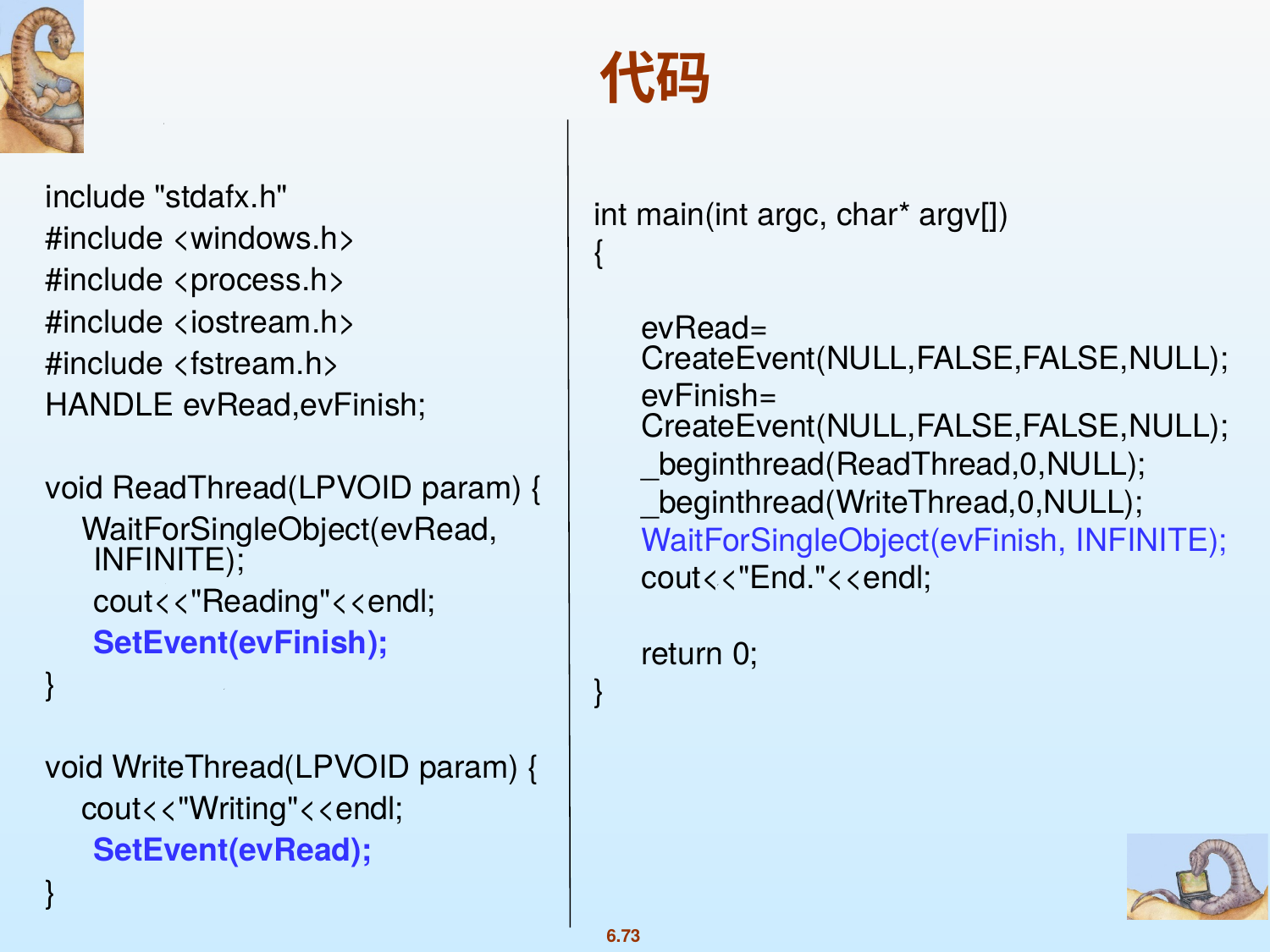

代码
include "stdafx.h"
#include <windows.h>
#include <process.h>
#include <iostream.h>
#include <fstream.h>
HANDLE evRead,evFinish;

void ReadThread(LPVOID param) {
    WaitForSingleObject(evRead, INFINITE);
	cout<<"Reading"<<endl;
	SetEvent(evFinish);
}

void WriteThread(LPVOID param) {
    cout<<"Writing"<<endl;
	SetEvent(evRead);
}
int main(int argc, char* argv[])
{

	evRead= CreateEvent(NULL,FALSE,FALSE,NULL);
	evFinish= CreateEvent(NULL,FALSE,FALSE,NULL);
	_beginthread(ReadThread,0,NULL);
	_beginthread(WriteThread,0,NULL);
	WaitForSingleObject(evFinish, INFINITE);
	cout<<"End."<<endl;

	return 0;
}